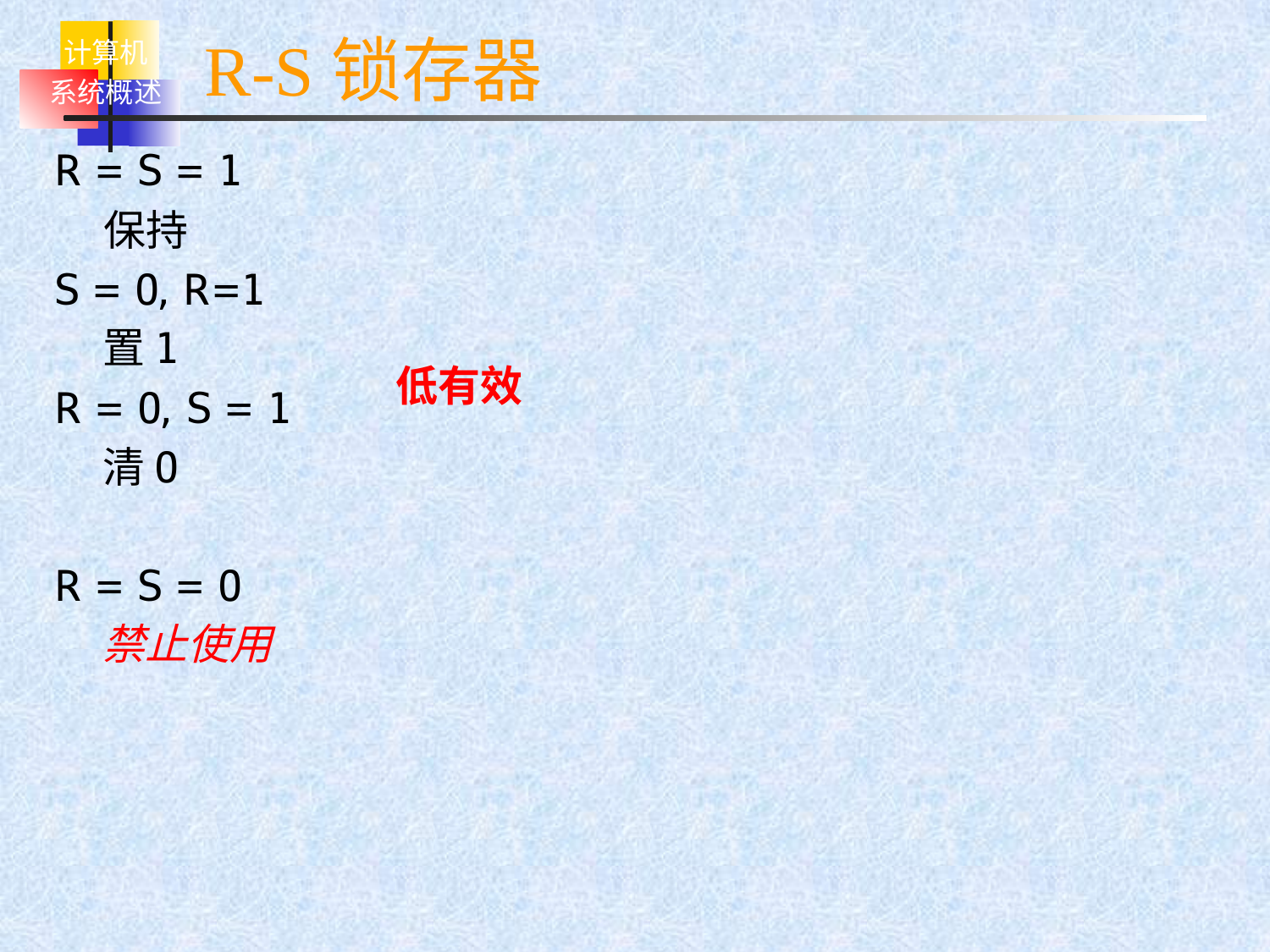

R-S锁存器
R = S = 1
    保持
S = 0, R=1
置1
R = 0, S = 1
清0

R = S = 0
禁止使用
低有效